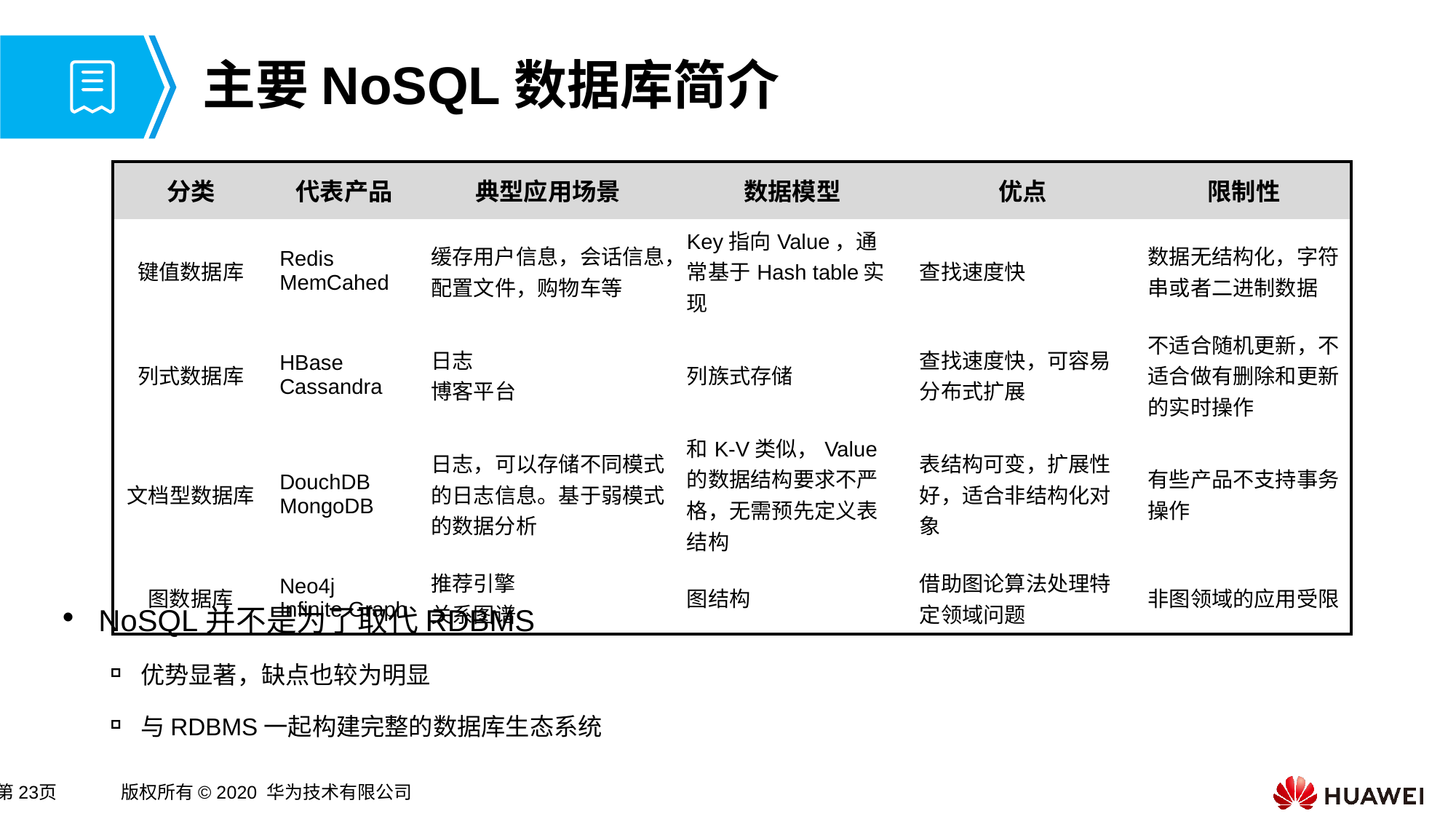

# 主要NoSQL数据库简介
| 分类 | 代表产品 | 典型应用场景 | 数据模型 | 优点 | 限制性 |
| --- | --- | --- | --- | --- | --- |
| 键值数据库 | Redis MemCahed | 缓存用户信息，会话信息，配置文件，购物车等 | Key指向Value，通常基于Hash table实现 | 查找速度快 | 数据无结构化，字符串或者二进制数据 |
| 列式数据库 | HBase Cassandra | 日志 博客平台 | 列族式存储 | 查找速度快，可容易分布式扩展 | 不适合随机更新，不适合做有删除和更新的实时操作 |
| 文档型数据库 | DouchDB MongoDB | 日志，可以存储不同模式的日志信息。基于弱模式的数据分析 | 和K-V类似，Value的数据结构要求不严格，无需预先定义表结构 | 表结构可变，扩展性好，适合非结构化对象 | 有些产品不支持事务操作 |
| 图数据库 | Neo4j Infinite Graph | 推荐引擎 关系图谱 | 图结构 | 借助图论算法处理特定领域问题 | 非图领域的应用受限 |
NoSQL并不是为了取代RDBMS
优势显著，缺点也较为明显
与RDBMS一起构建完整的数据库生态系统